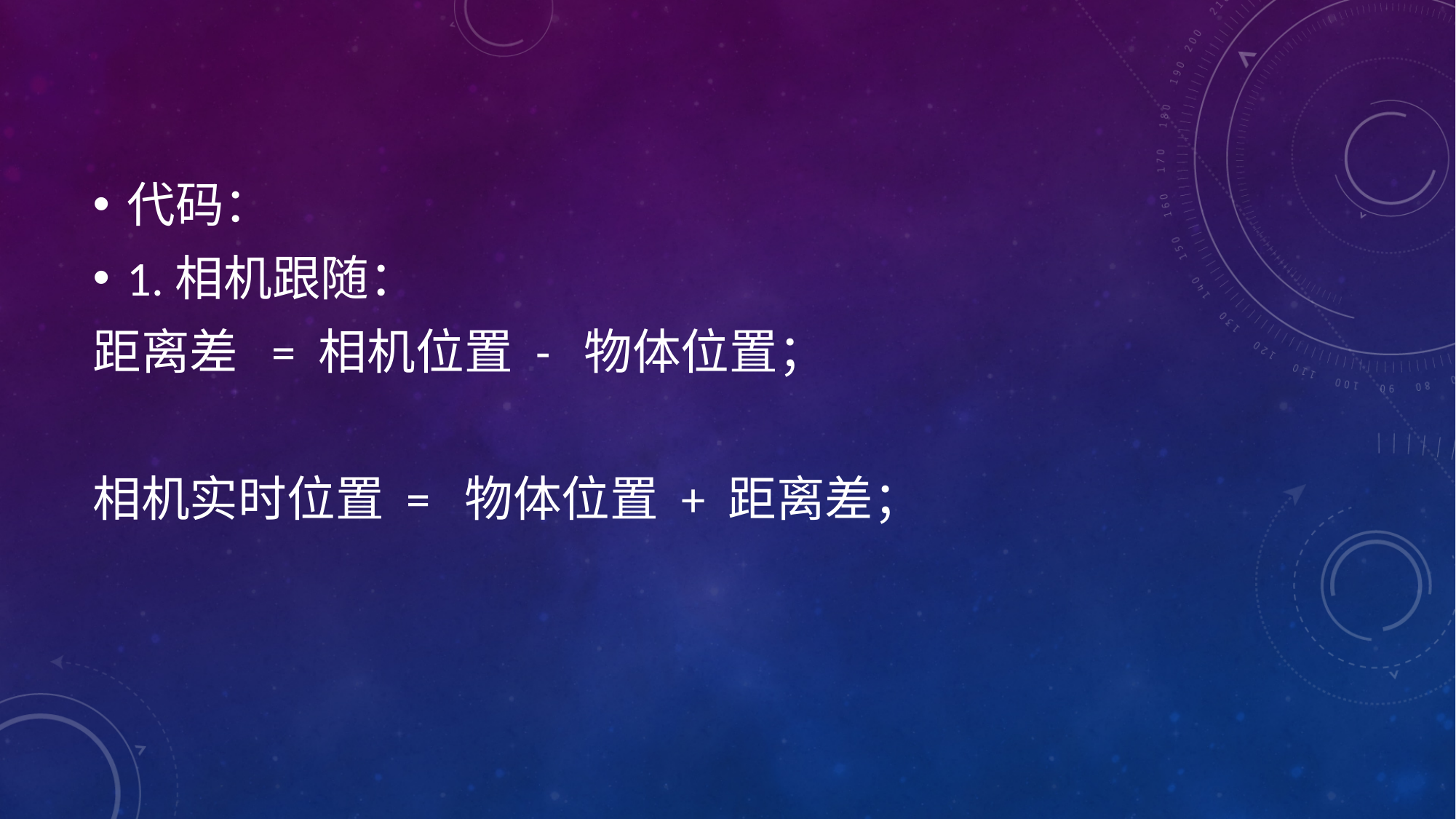

#
代码：
1.相机跟随：
距离差  = 相机位置 -  物体位置；

相机实时位置 =  物体位置 + 距离差；